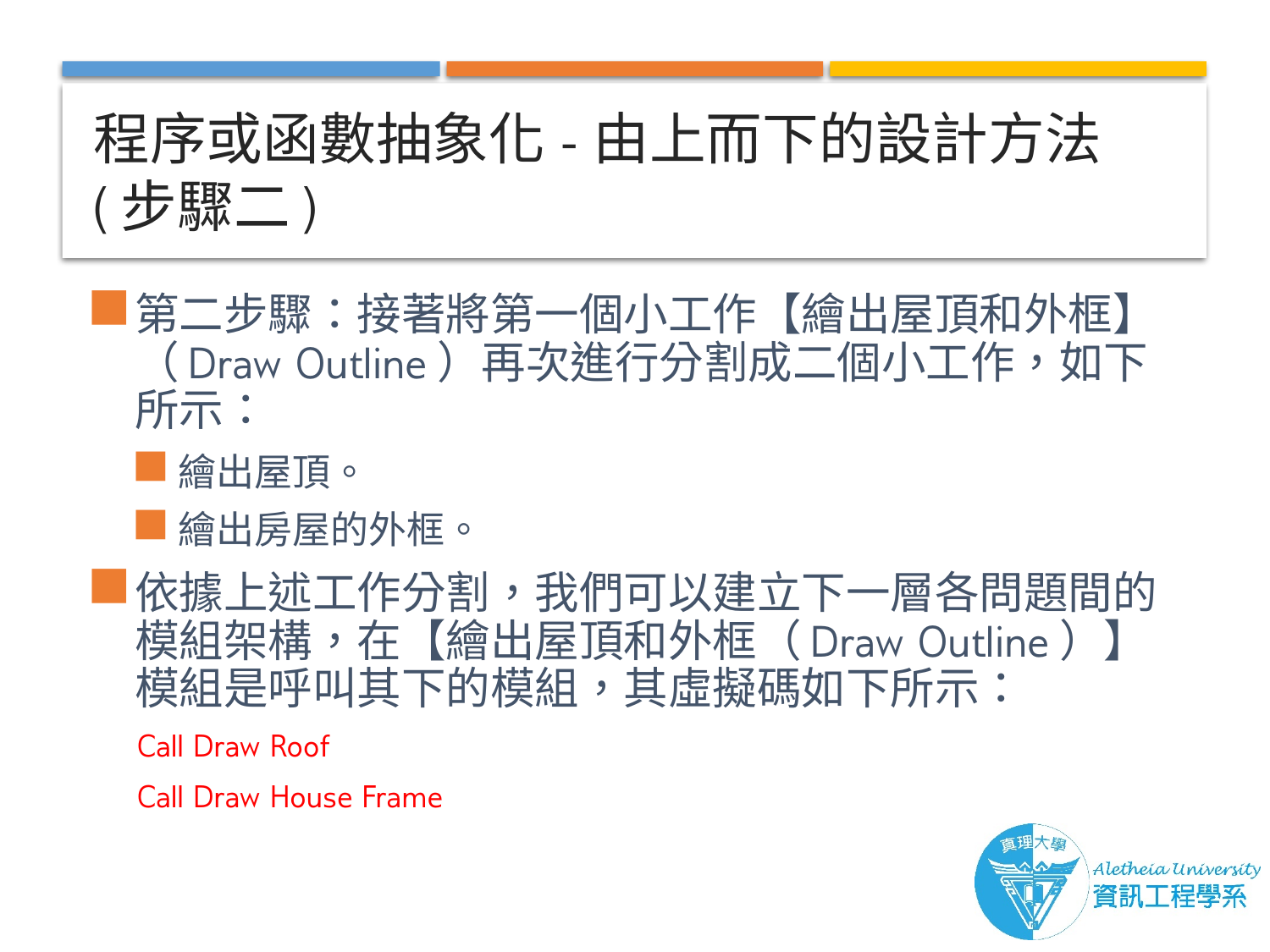

# 程序或函數抽象化-由上而下的設計方法(步驟二)
第二步驟：接著將第一個小工作【繪出屋頂和外框】（Draw Outline）再次進行分割成二個小工作，如下所示：
繪出屋頂。
繪出房屋的外框。
依據上述工作分割，我們可以建立下一層各問題間的模組架構，在【繪出屋頂和外框（Draw Outline）】模組是呼叫其下的模組，其虛擬碼如下所示：
Call Draw Roof
Call Draw House Frame